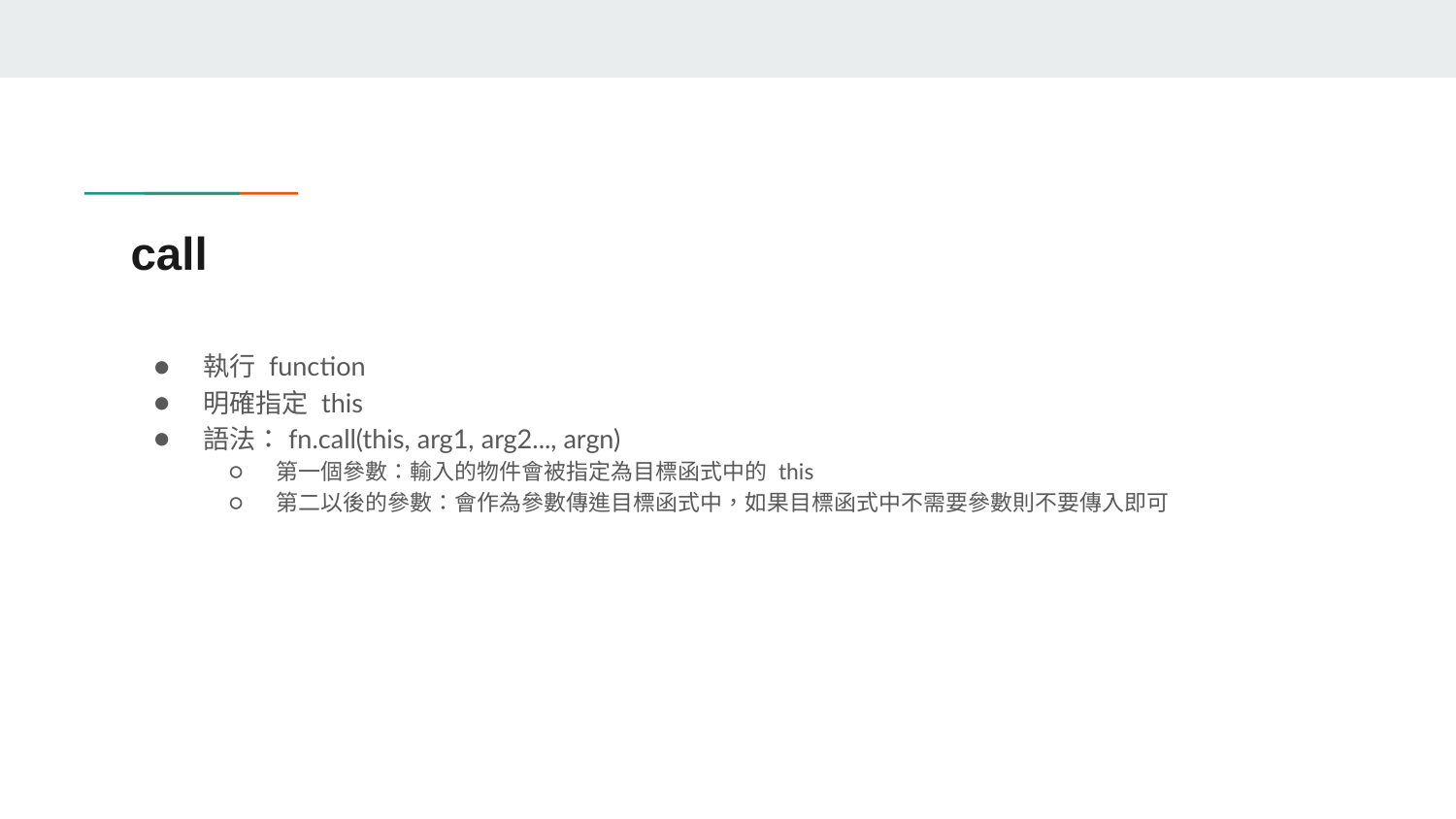

# call
執行 function
明確指定 this
語法：fn.call(this, arg1, arg2..., argn)
第一個參數：輸入的物件會被指定為目標函式中的 this
第二以後的參數：會作為參數傳進目標函式中，如果目標函式中不需要參數則不要傳入即可